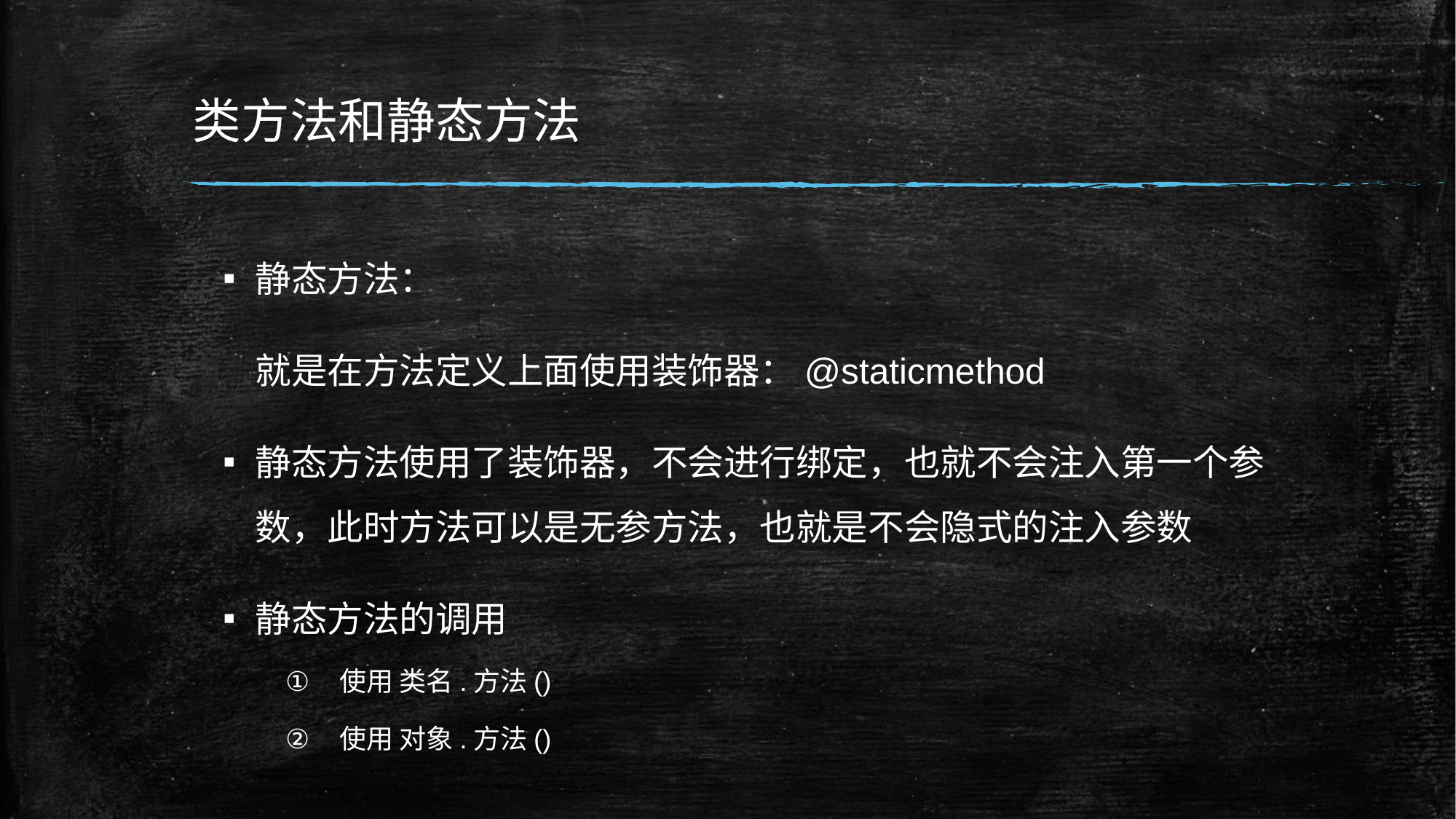

# 类方法和静态方法
静态方法：
   就是在方法定义上面使用装饰器：@staticmethod
静态方法使用了装饰器，不会进行绑定，也就不会注入第一个参数，此时方法可以是无参方法，也就是不会隐式的注入参数
静态方法的调用
使用 类名.方法()
使用 对象.方法()